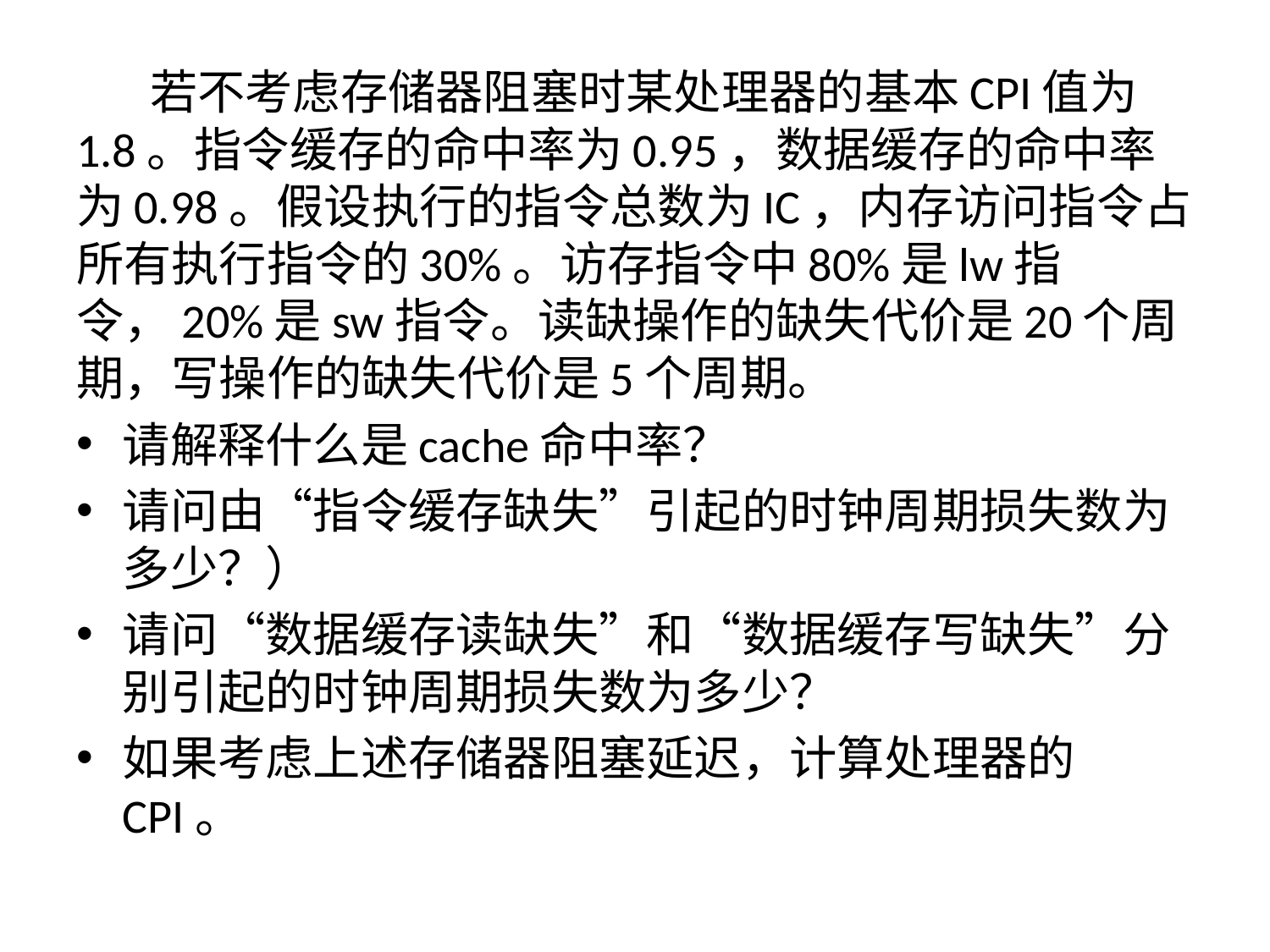

若不考虑存储器阻塞时某处理器的基本CPI值为1.8。指令缓存的命中率为0.95，数据缓存的命中率为0.98。假设执行的指令总数为IC，内存访问指令占所有执行指令的30%。访存指令中80%是lw指令，20%是sw指令。读缺操作的缺失代价是20个周期，写操作的缺失代价是5个周期。
请解释什么是cache命中率？
请问由“指令缓存缺失”引起的时钟周期损失数为多少？）
请问“数据缓存读缺失”和“数据缓存写缺失”分别引起的时钟周期损失数为多少？
如果考虑上述存储器阻塞延迟，计算处理器的CPI。